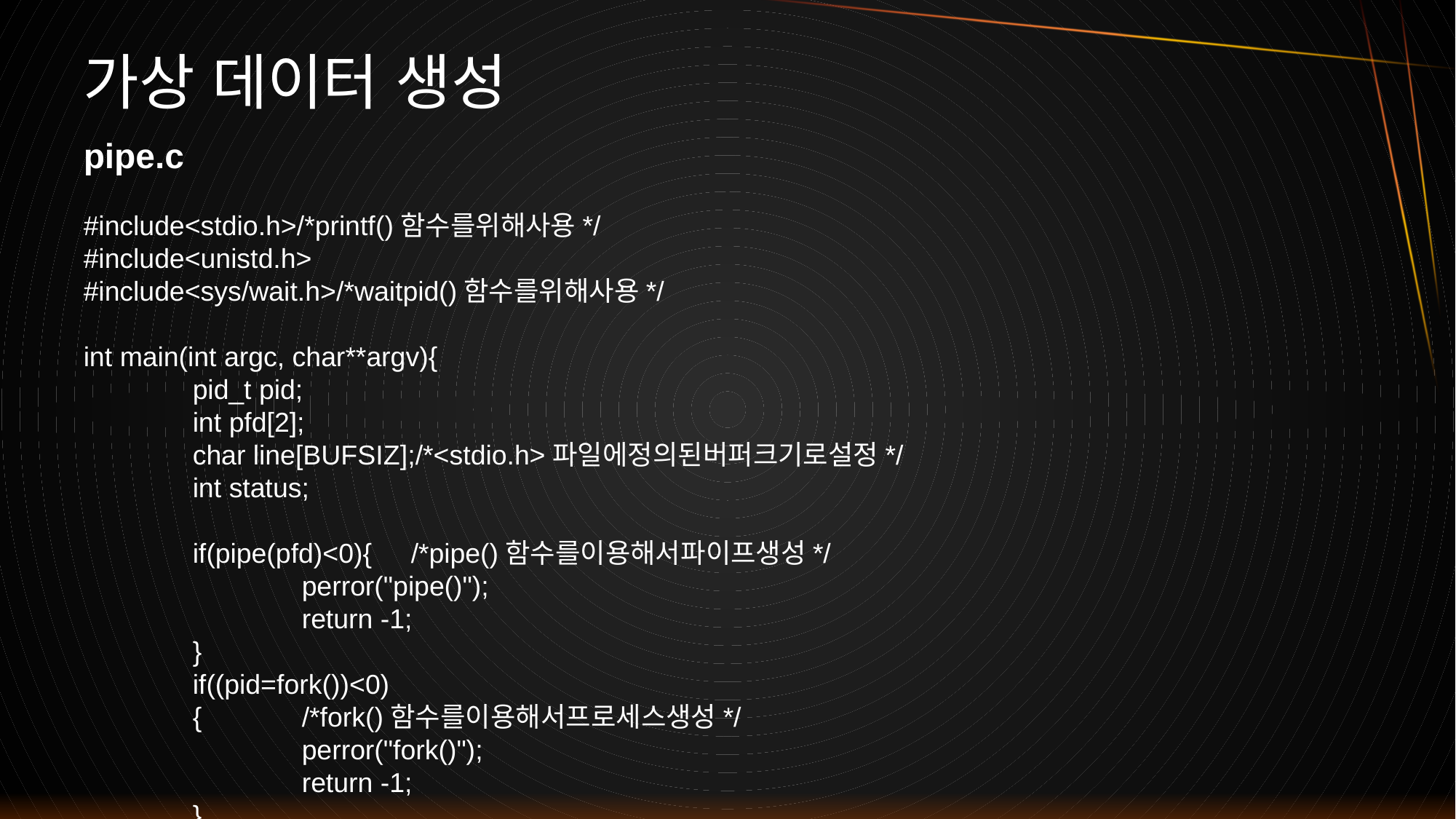

# 가상 데이터 생성
pipe.c

#include<stdio.h>/*printf()함수를위해사용*/
#include<unistd.h>
#include<sys/wait.h>/*waitpid()함수를위해사용*/

int main(int argc, char**argv){
	pid_t pid;
	int pfd[2];
	char line[BUFSIZ];/*<stdio.h>파일에정의된버퍼크기로설정*/
	int status;

	if(pipe(pfd)<0){	/*pipe()함수를이용해서파이프생성*/
		perror("pipe()");
		return -1;
	}
	if((pid=fork())<0)
	{	/*fork()함수를이용해서프로세스생성*/
		perror("fork()");
		return -1;
	}